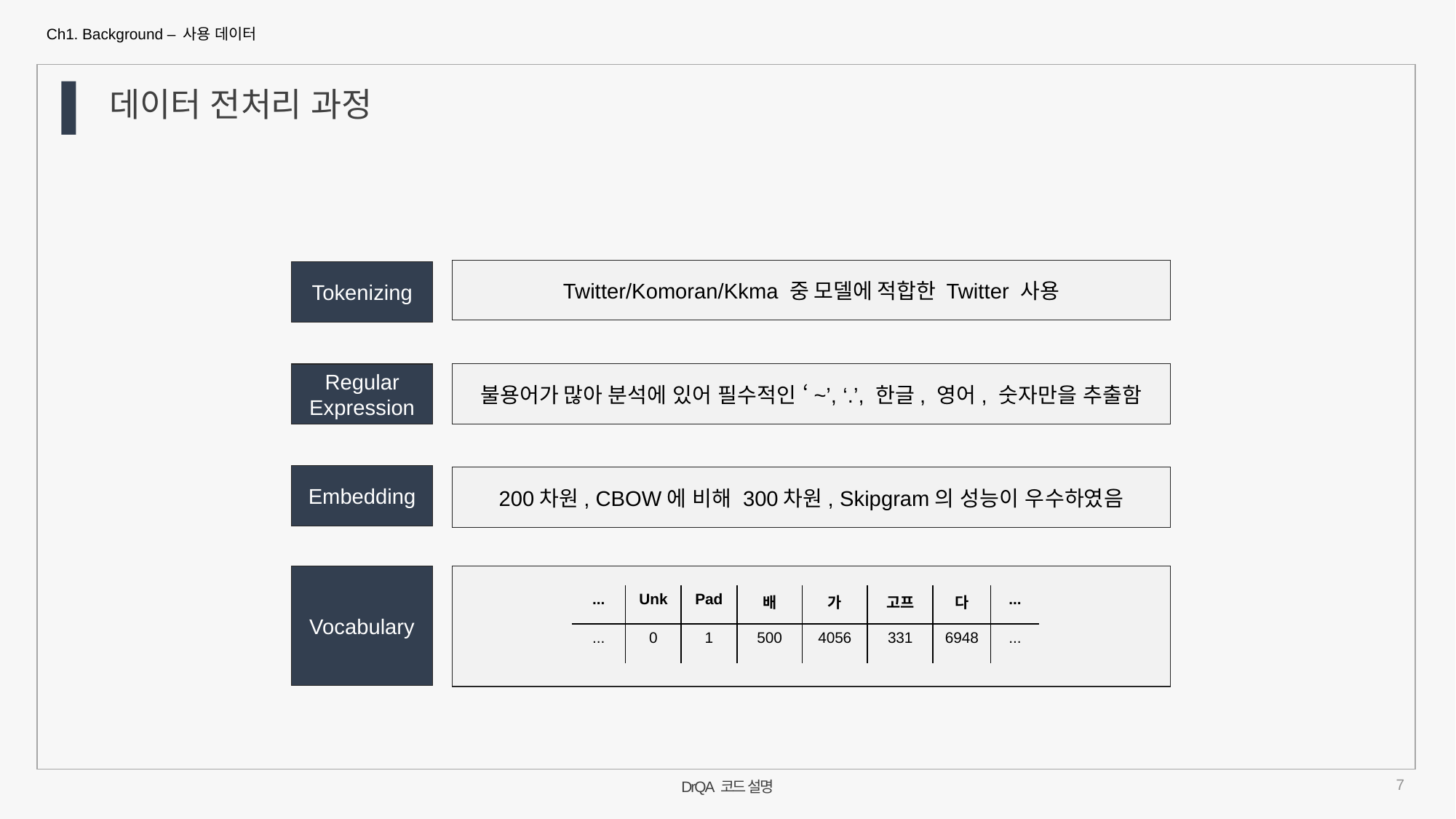

Ch1. Background – 사용 데이터
데이터 전처리 과정
Twitter/Komoran/Kkma 중 모델에 적합한 Twitter 사용
Tokenizing
불용어가 많아 분석에 있어 필수적인 ‘~’, ‘.’, 한글, 영어, 숫자만을 추출함
Regular Expression
Embedding
200차원, CBOW에 비해 300차원, Skipgram의 성능이 우수하였음
Vocabulary

| ... | Unk | Pad | 배 | 가 | 고프 | 다 | ... |
| --- | --- | --- | --- | --- | --- | --- | --- |
| ... | 0 | 1 | 500 | 4056 | 331 | 6948 | ... |
7